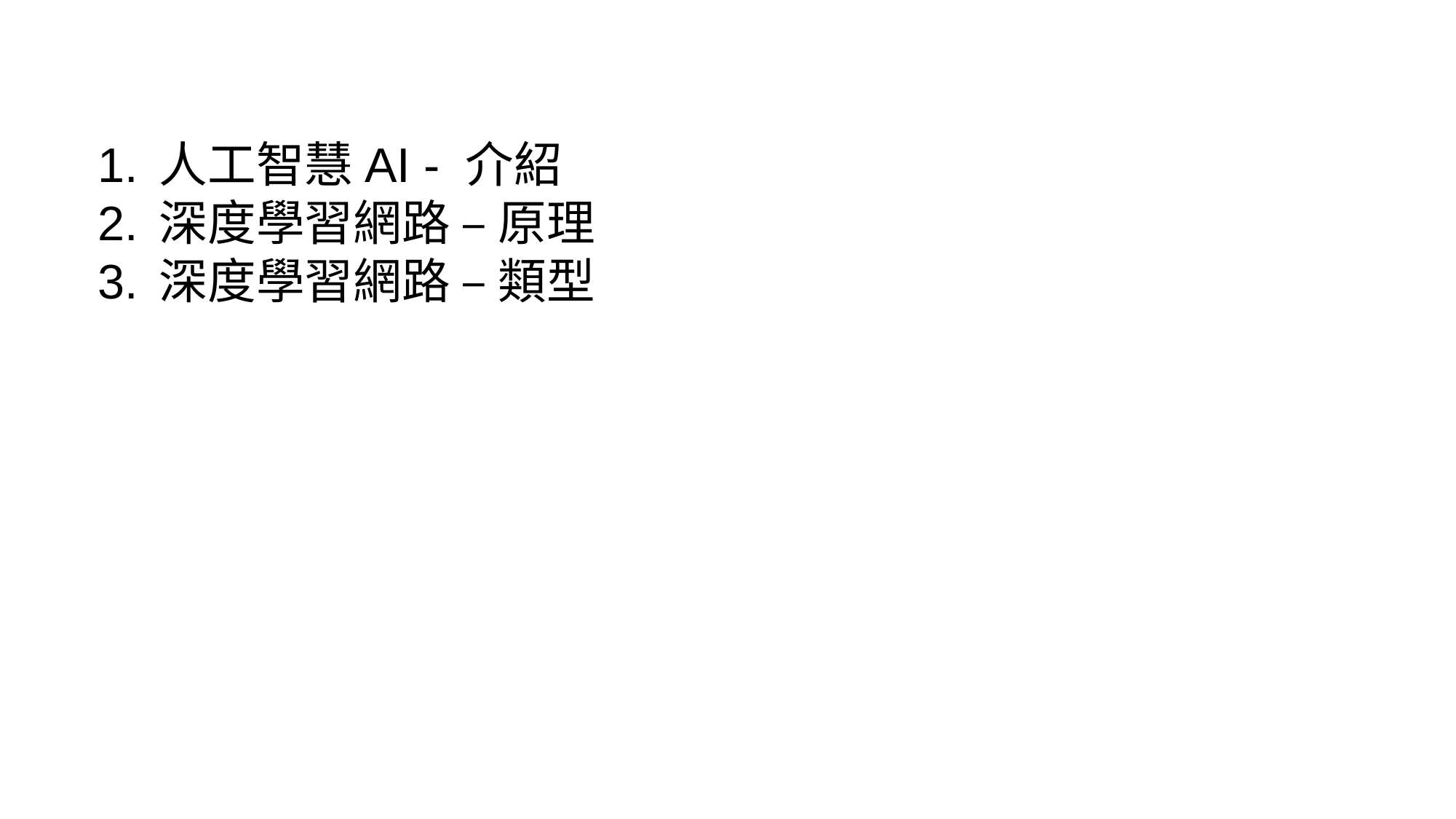

人工智慧AI - 介紹
深度學習網路 – 原理
深度學習網路 – 類型